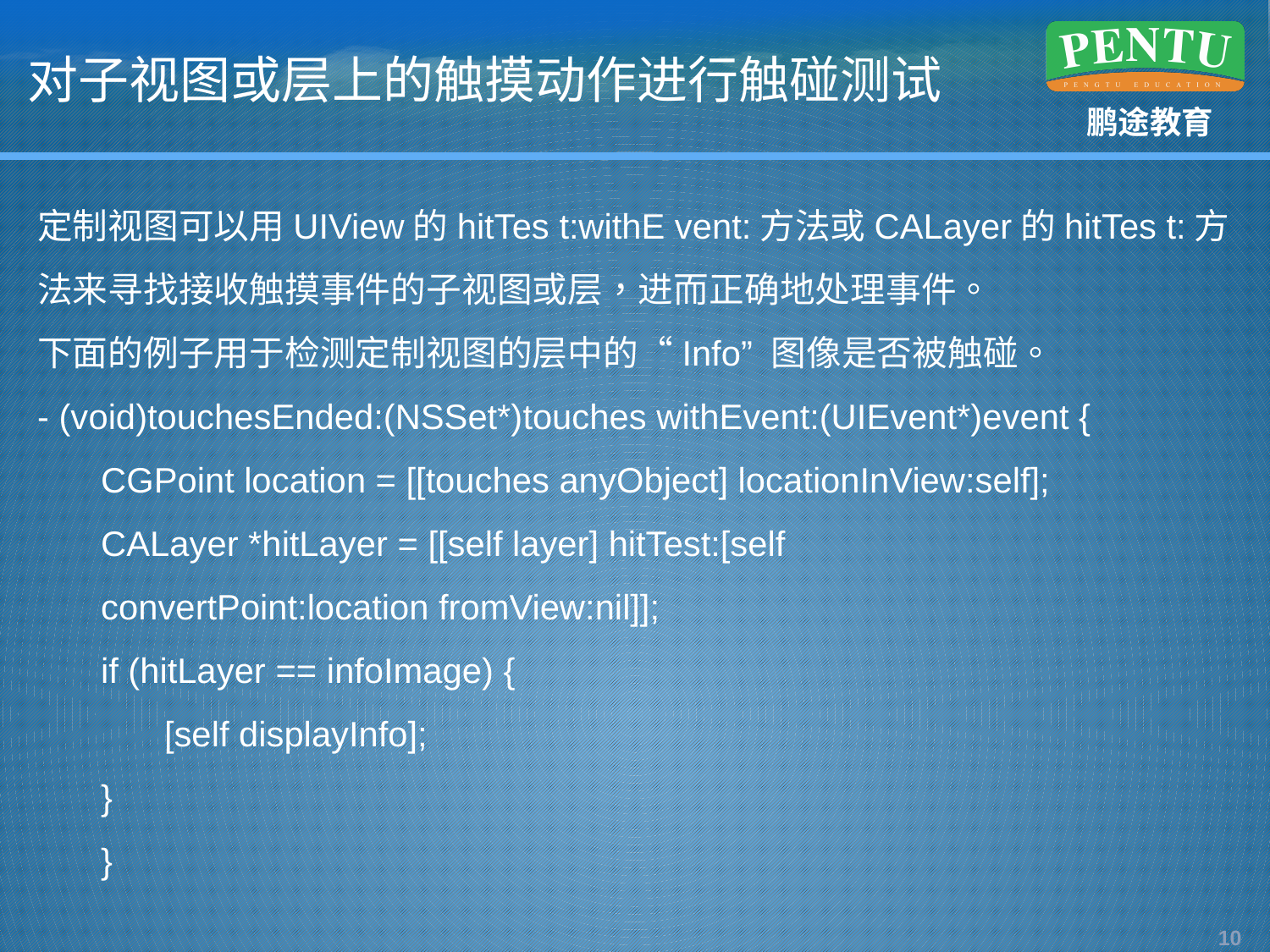

# 对子视图或层上的触摸动作进行触碰测试
定制视图可以用UIView的hitTes t:withE vent:方法或CALayer的hitTes t:方法来寻找接收触摸事件的子视图或层，进而正确地处理事件。
下面的例子用于检测定制视图的层中的“Info” 图像是否被触碰。
- (void)touchesEnded:(NSSet*)touches withEvent:(UIEvent*)event {
CGPoint location = [[touches anyObject] locationInView:self];
CALayer *hitLayer = [[self layer] hitTest:[self
convertPoint:location fromView:nil]];
if (hitLayer == infoImage) {
[self displayInfo];
}
}
10